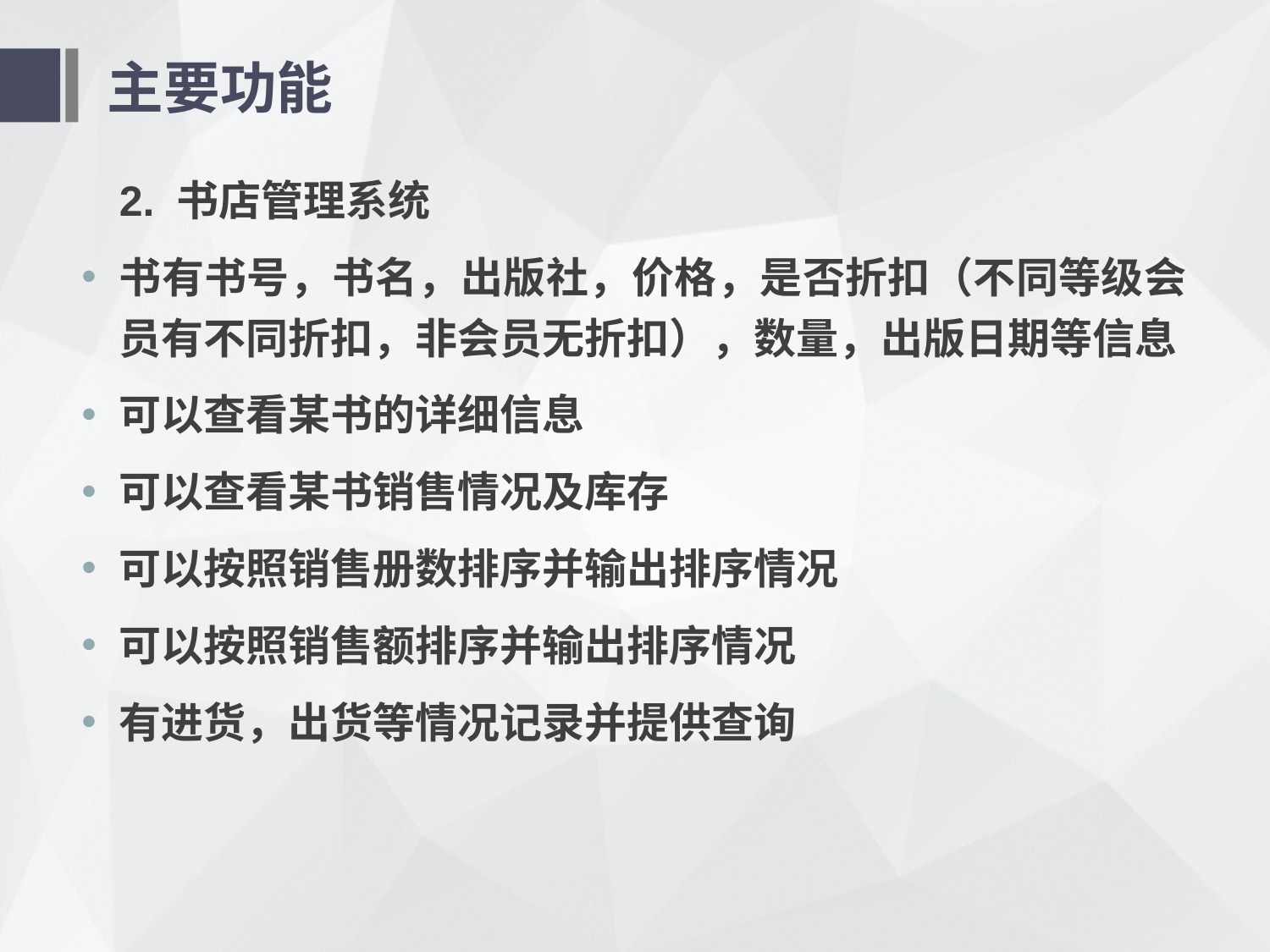

# 主要功能
2. 书店管理系统
书有书号，书名，出版社，价格，是否折扣（不同等级会员有不同折扣，非会员无折扣），数量，出版日期等信息
可以查看某书的详细信息
可以查看某书销售情况及库存
可以按照销售册数排序并输出排序情况
可以按照销售额排序并输出排序情况
有进货，出货等情况记录并提供查询